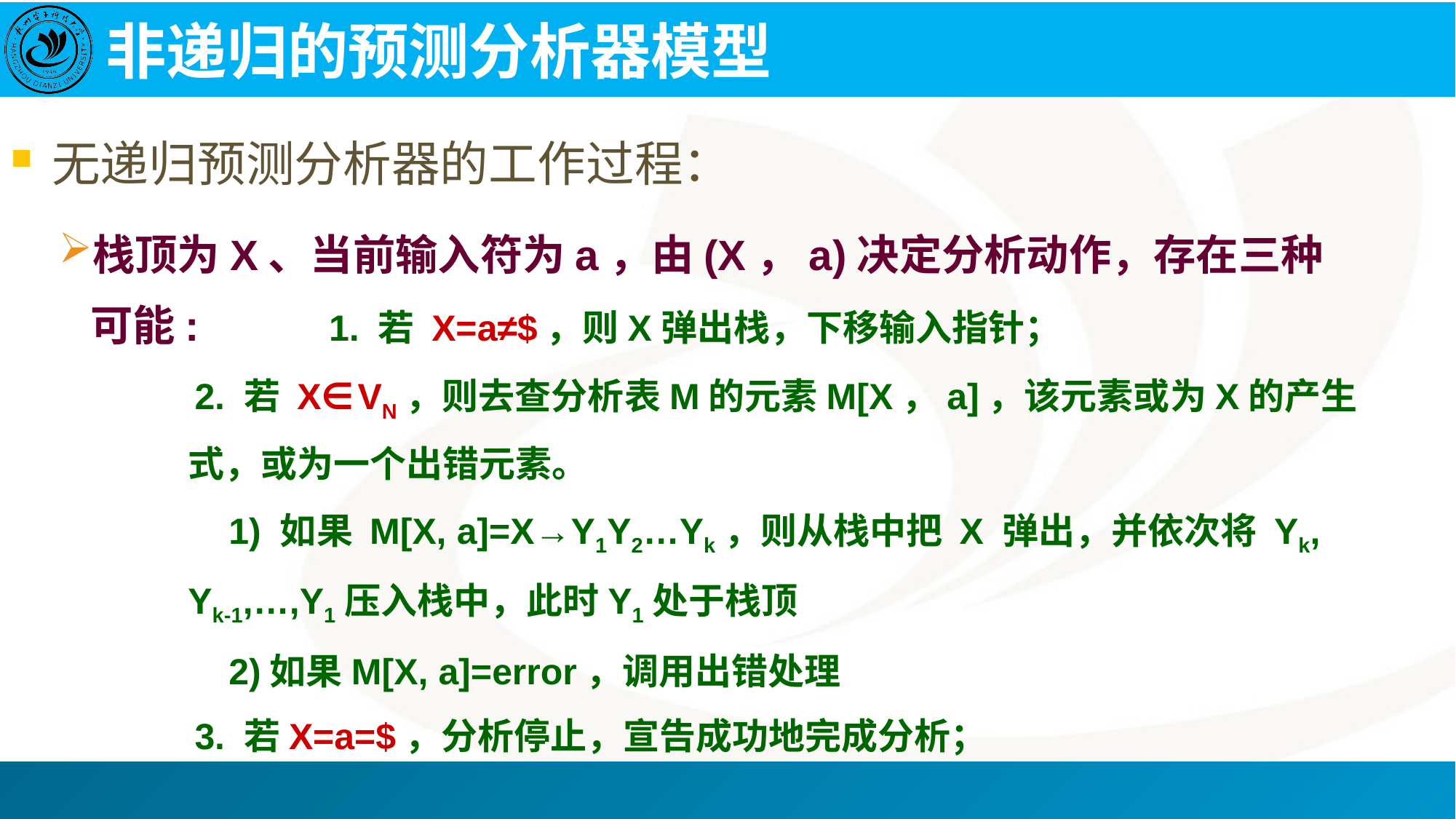

# 非递归的预测分析器模型
无递归预测分析器的工作过程：
栈顶为X、当前输入符为a，由(X，a)决定分析动作，存在三种可能:	  1. 若 X=a≠$，则X弹出栈，下移输入指针；
      2. 若 X∈VN，则去查分析表M的元素M[X，a]，该元素或为X的产生式，或为一个出错元素。
	    1) 如果 M[X, a]=X→Y1Y2…Yk，则从栈中把 X 弹出，并依次将 Yk, Yk-1,…,Y1压入栈中，此时Y1处于栈顶
	    2)如果M[X, a]=error，调用出错处理
      3. 若X=a=$，分析停止，宣告成功地完成分析；
76